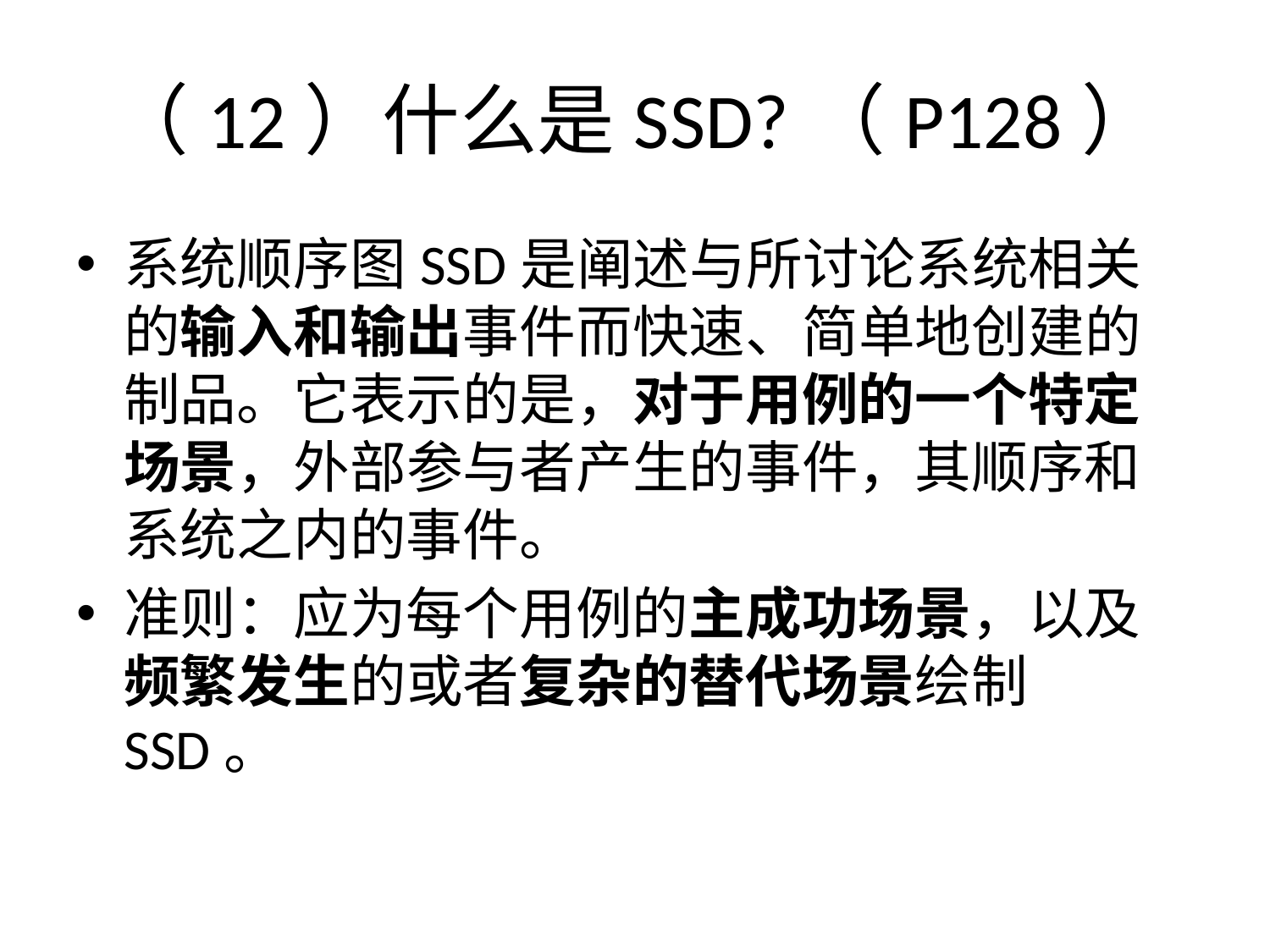

# （12）什么是SSD?（P128）
系统顺序图SSD是阐述与所讨论系统相关的输入和输出事件而快速、简单地创建的制品。它表示的是，对于用例的一个特定场景，外部参与者产生的事件，其顺序和系统之内的事件。
准则：应为每个用例的主成功场景，以及频繁发生的或者复杂的替代场景绘制SSD。